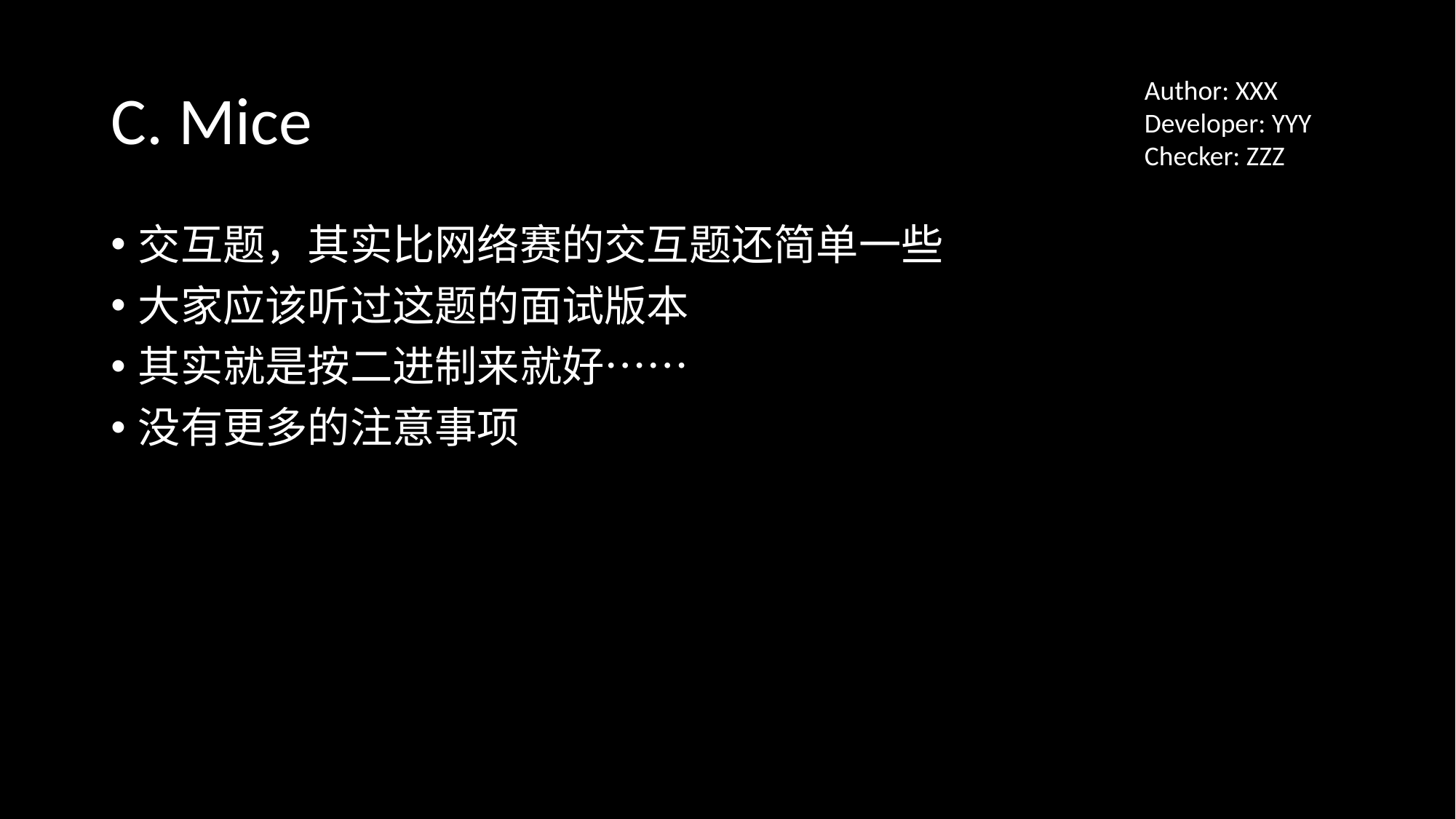

# C. Mice
Author: XXX
Developer: YYY
Checker: ZZZ
交互题，其实比网络赛的交互题还简单一些
大家应该听过这题的面试版本
其实就是按二进制来就好……
没有更多的注意事项